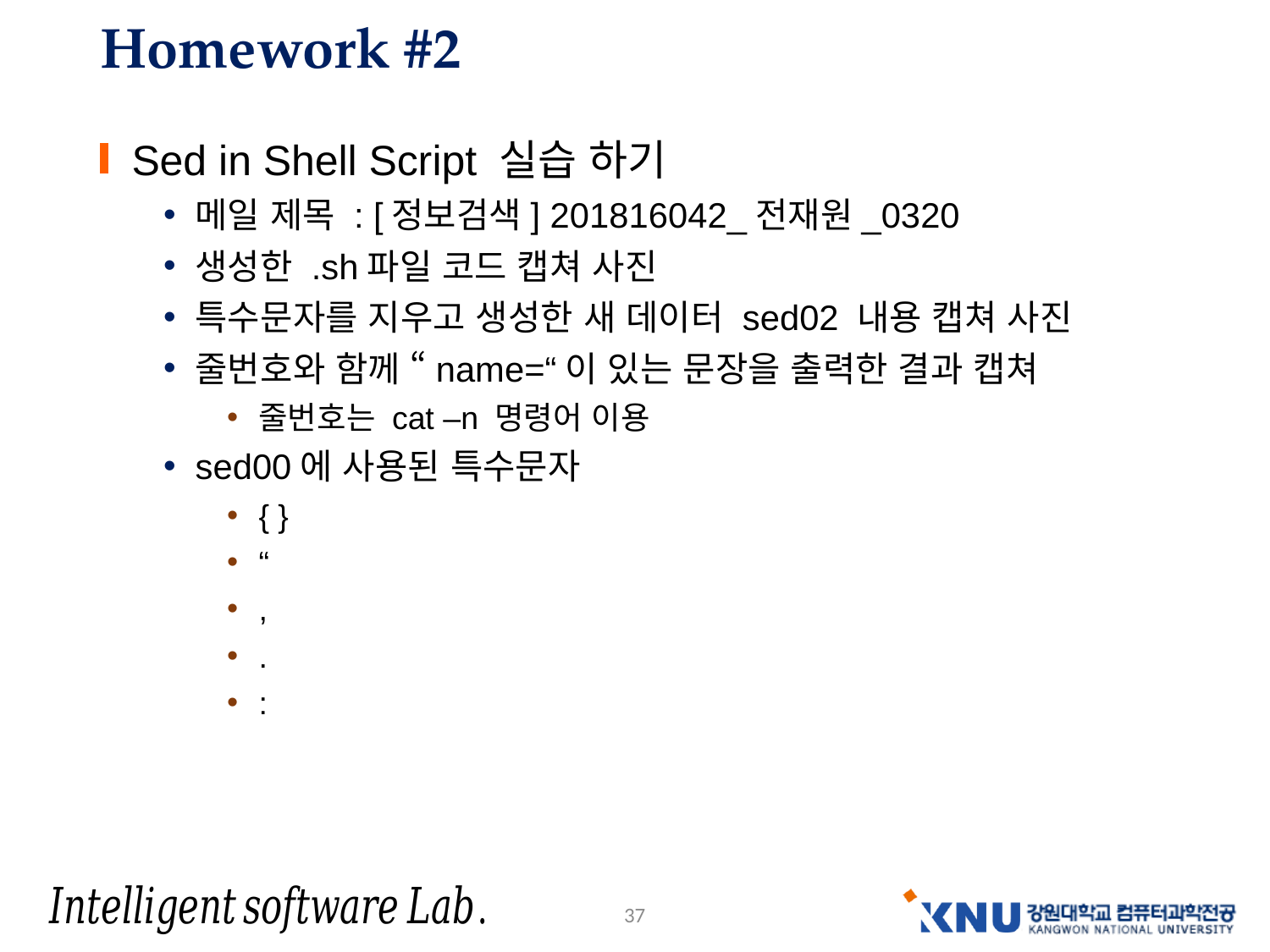

# Homework #2
Sed in Shell Script 실습 하기
메일 제목 : [정보검색] 201816042_전재원_0320
생성한 .sh파일 코드 캡쳐 사진
특수문자를 지우고 생성한 새 데이터 sed02 내용 캡쳐 사진
줄번호와 함께 “name=“이 있는 문장을 출력한 결과 캡쳐
줄번호는 cat –n 명령어 이용
sed00에 사용된 특수문자
{ }
“
,
.
: